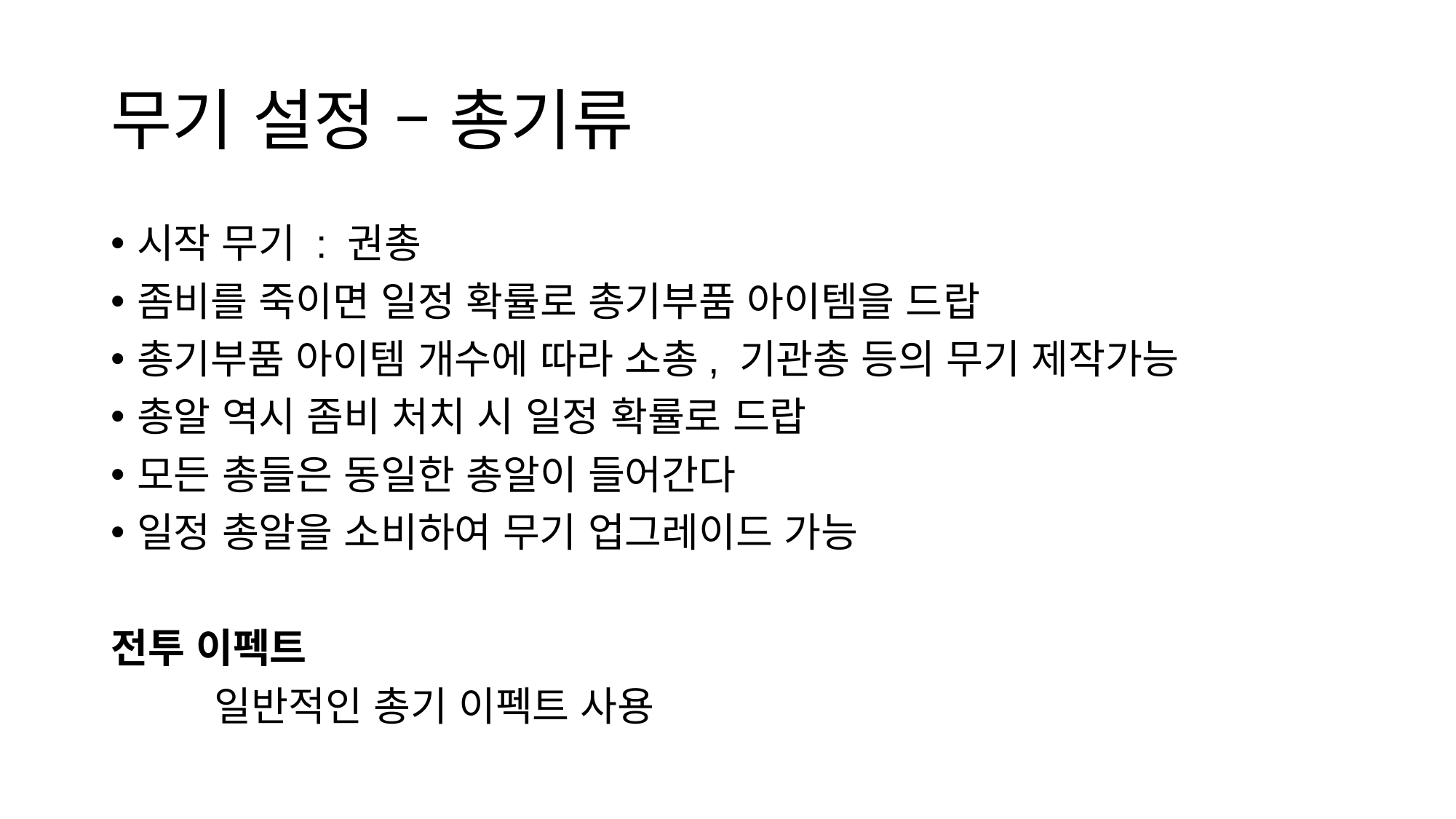

# 무기 설정 – 총기류
시작 무기 : 권총
좀비를 죽이면 일정 확률로 총기부품 아이템을 드랍
총기부품 아이템 개수에 따라 소총, 기관총 등의 무기 제작가능
총알 역시 좀비 처치 시 일정 확률로 드랍
모든 총들은 동일한 총알이 들어간다
일정 총알을 소비하여 무기 업그레이드 가능

전투 이펙트
	일반적인 총기 이펙트 사용